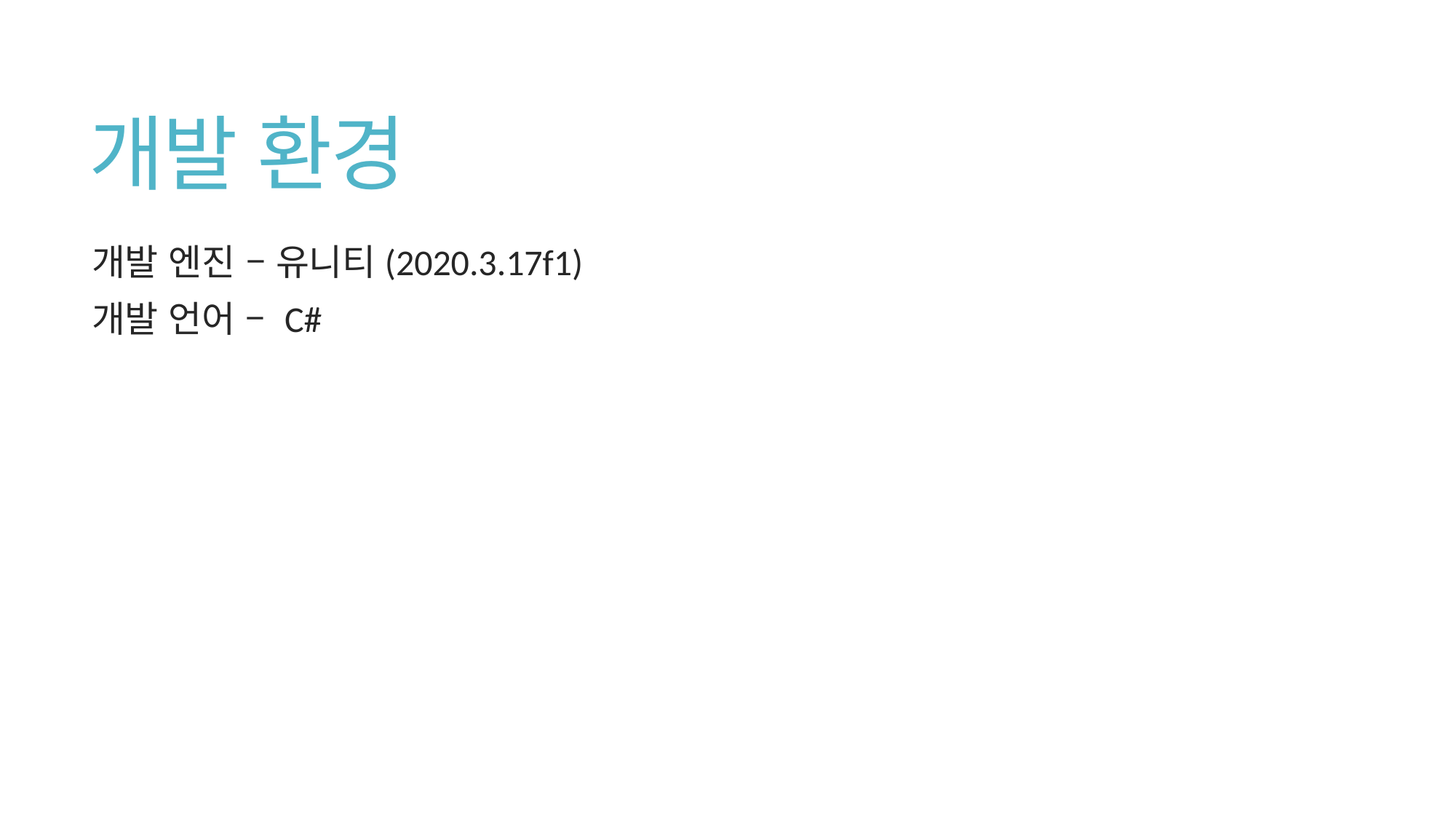

# 개발 환경
개발 엔진 – 유니티(2020.3.17f1)
개발 언어 – C#